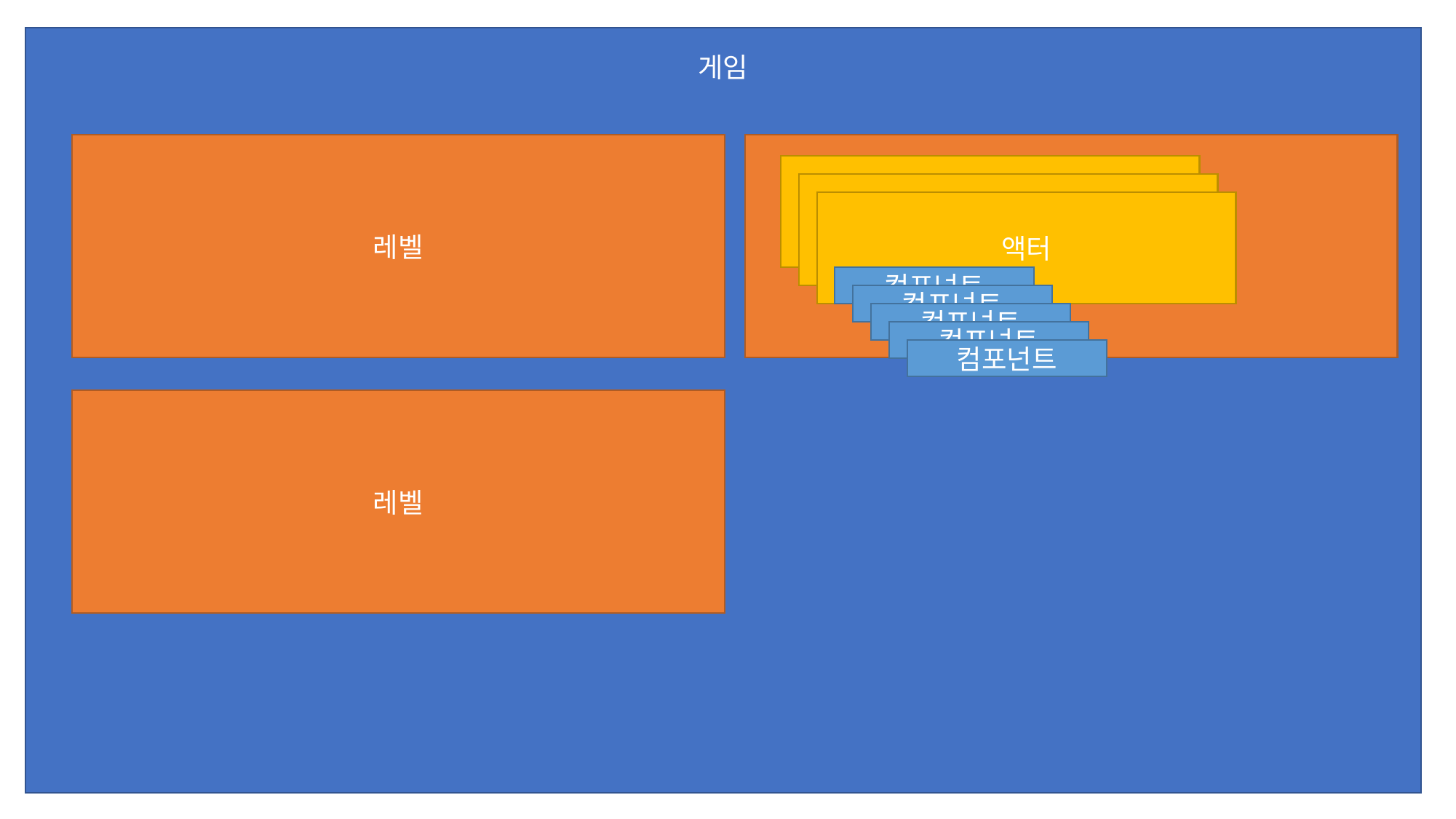

게임

레벨
레벨
액터
액터
액터
컴포넌트
컴포넌트
컴포넌트
컴포넌트
컴포넌트
레벨